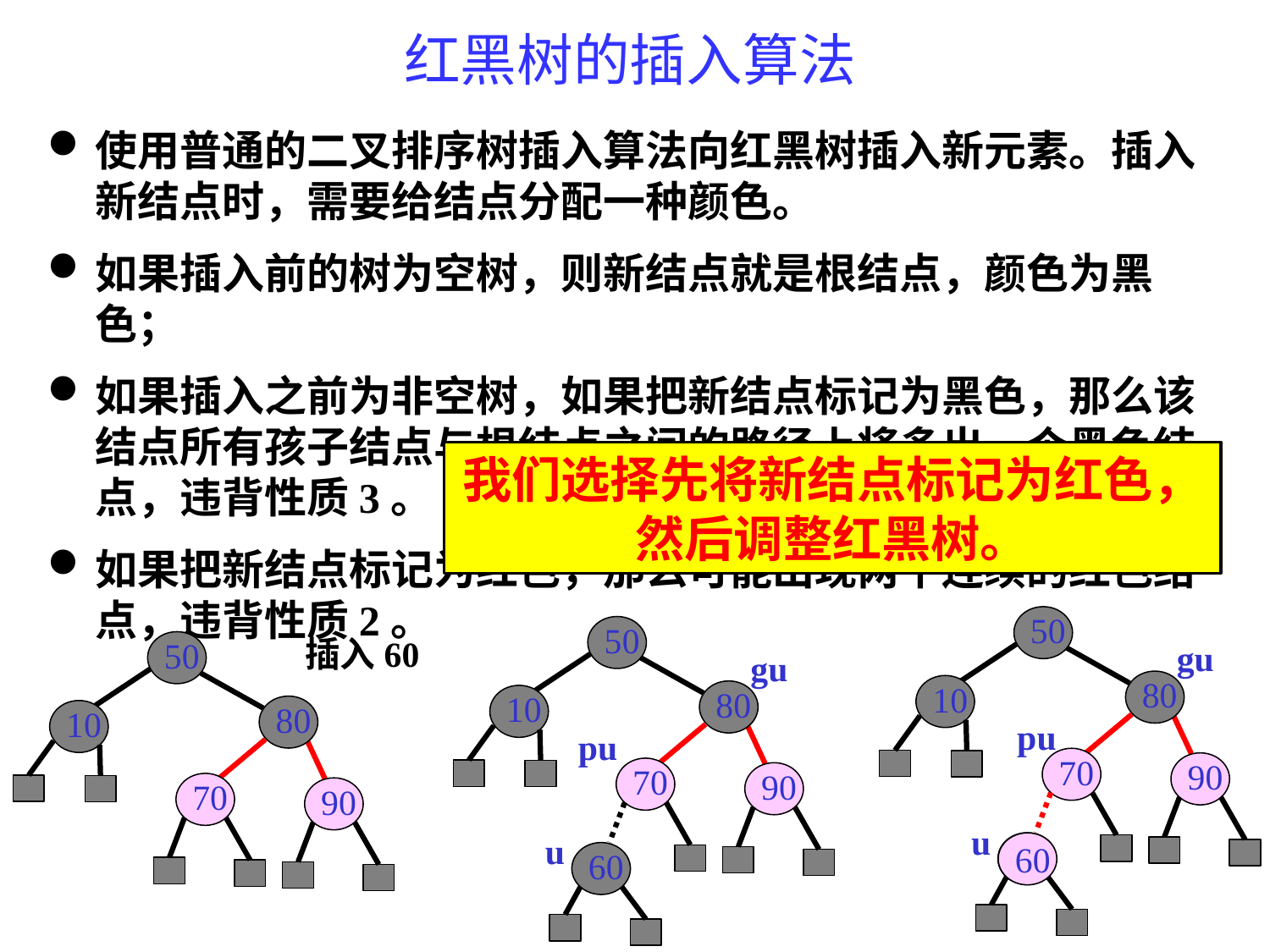

红黑树的插入算法
使用普通的二叉排序树插入算法向红黑树插入新元素。插入新结点时，需要给结点分配一种颜色。
如果插入前的树为空树，则新结点就是根结点，颜色为黑色；
如果插入之前为非空树，如果把新结点标记为黑色，那么该结点所有孩子结点与根结点之间的路径上将多出一个黑色结点，违背性质3。
如果把新结点标记为红色，那么可能出现两个连续的红色结点，违背性质2。
我们选择先将新结点标记为红色，然后调整红黑树。
50

gu
80

10

pu
70

90

u
60

60

50

gu
80

10

pu
70

90

u
60

插入60
50

80

10

70

90